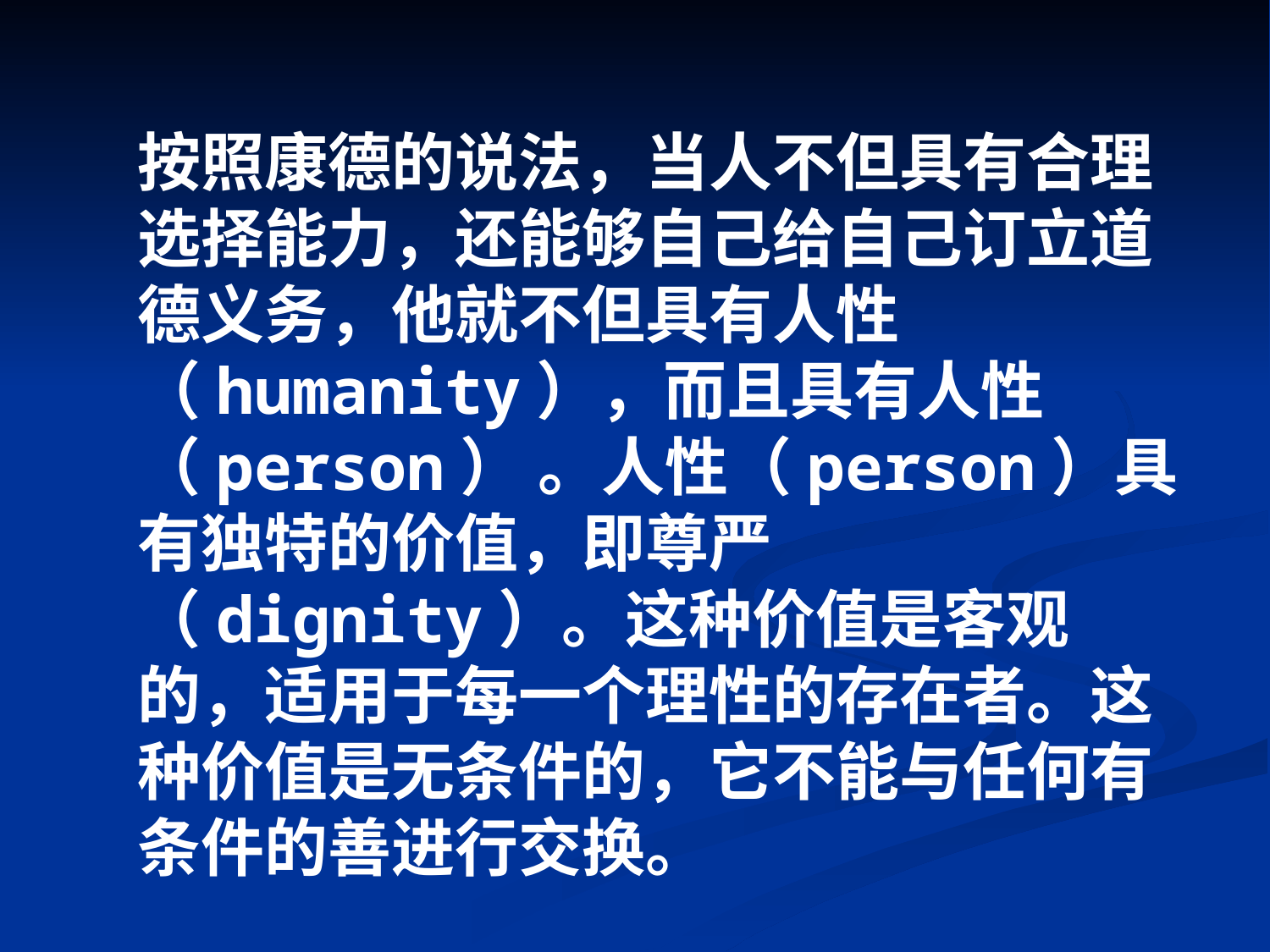

按照康德的说法，当人不但具有合理选择能力，还能够自己给自己订立道德义务，他就不但具有人性（humanity），而且具有人性（person） 。人性（person）具有独特的价值，即尊严（dignity）。这种价值是客观的，适用于每一个理性的存在者。这种价值是无条件的，它不能与任何有条件的善进行交换。